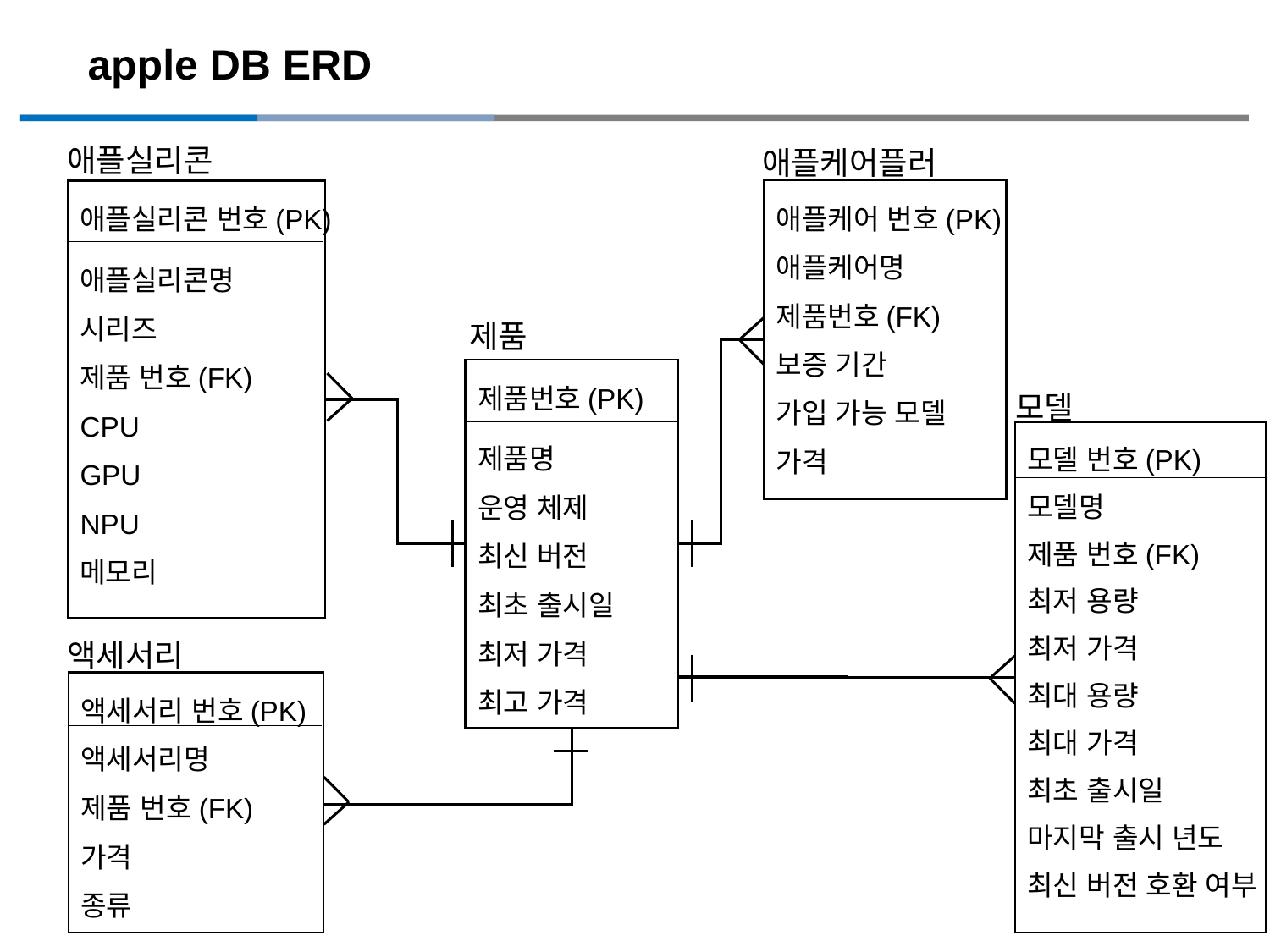

# apple DB ERD
애플실리콘
애플실리콘 번호(PK)

애플실리콘명
시리즈
제품 번호(FK)
CPU
GPU
NPU
메모리
애플케어플러스
애플케어 번호(PK)
애플케어명
제품번호(FK)
보증 기간
가입 가능 모델
가격

제품
제품번호(PK)

제품명
운영 체제
최신 버전
최초 출시일
최저 가격
최고 가격
모델
모델 번호(PK)
모델명
제품 번호(FK)
최저 용량
최저 가격
최대 용량
최대 가격
최초 출시일
마지막 출시 년도
최신 버전 호환 여부
액세서리
액세서리 번호(PK)
액세서리명
제품 번호(FK)
가격
종류

1